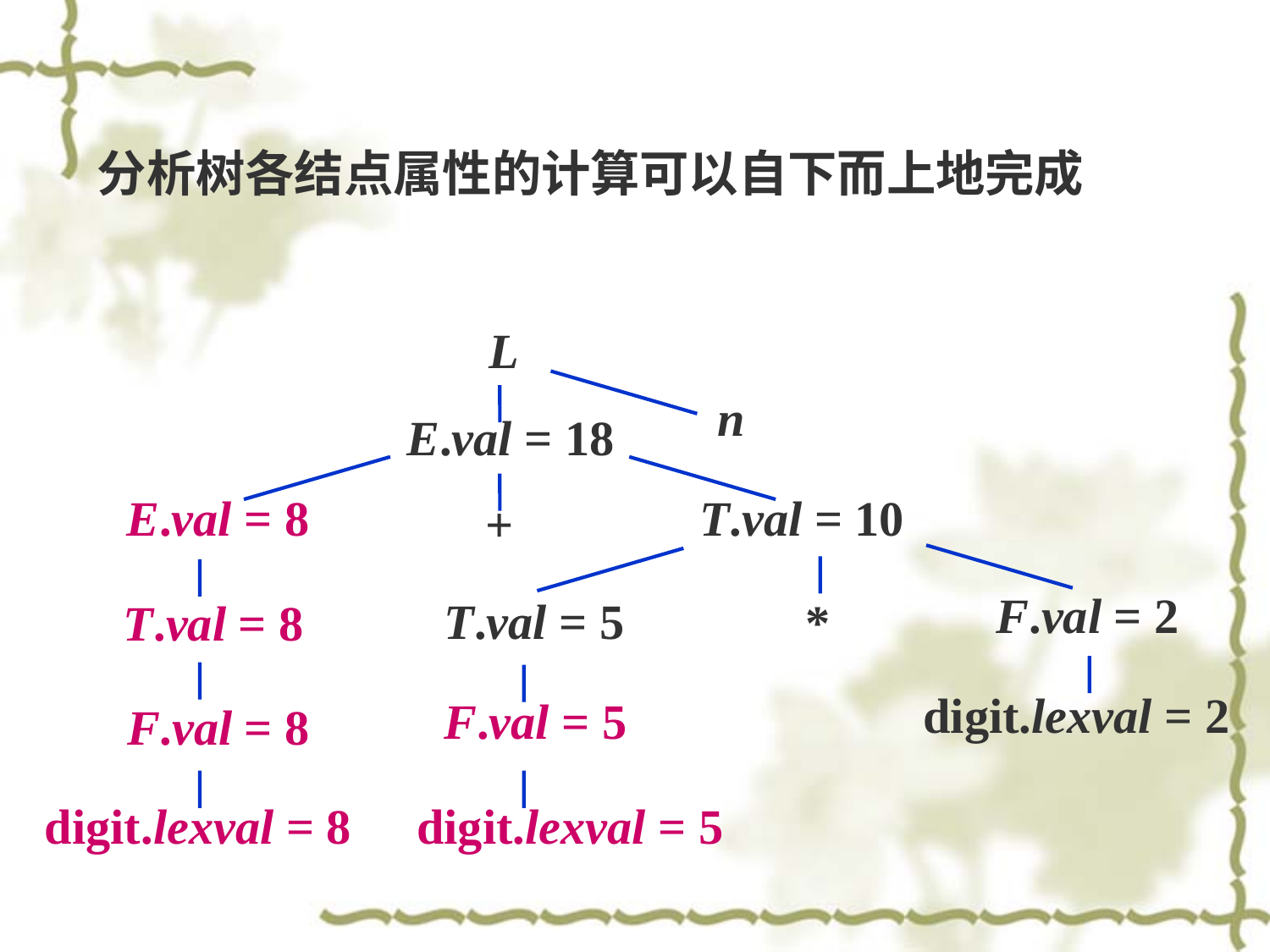

分析树各结点属性的计算可以自下而上地完成
L

n
E.val = 18

E.val = 8
T.val = 10
+

F.val = 2
T.val = 5
*
T.val = 8

digit.lexval = 2
F.val = 5
F.val = 8

digit.lexval = 8
digit.lexval = 5